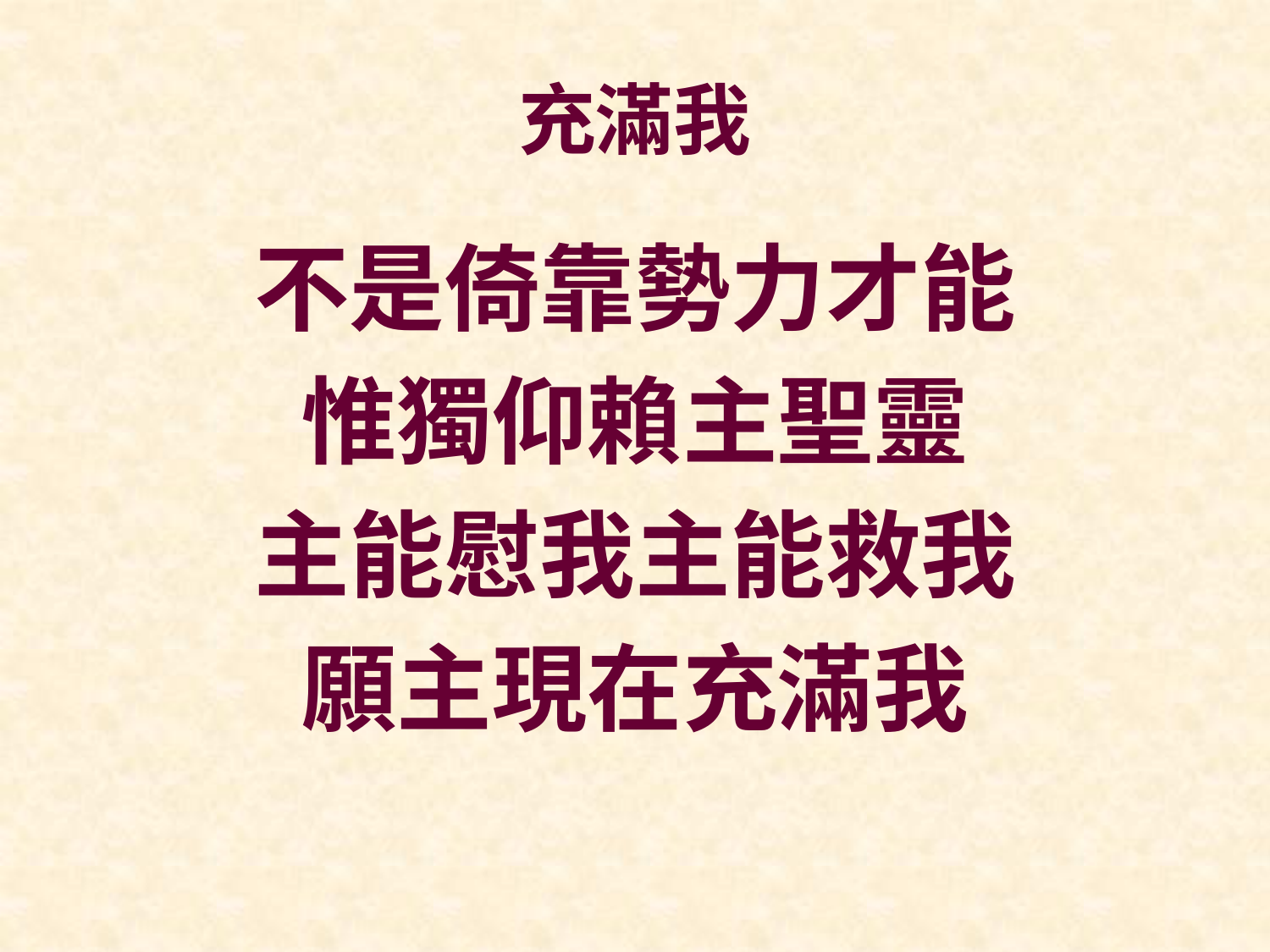

# 充滿我
不是倚靠勢力才能
惟獨仰賴主聖靈
主能慰我主能救我
願主現在充滿我